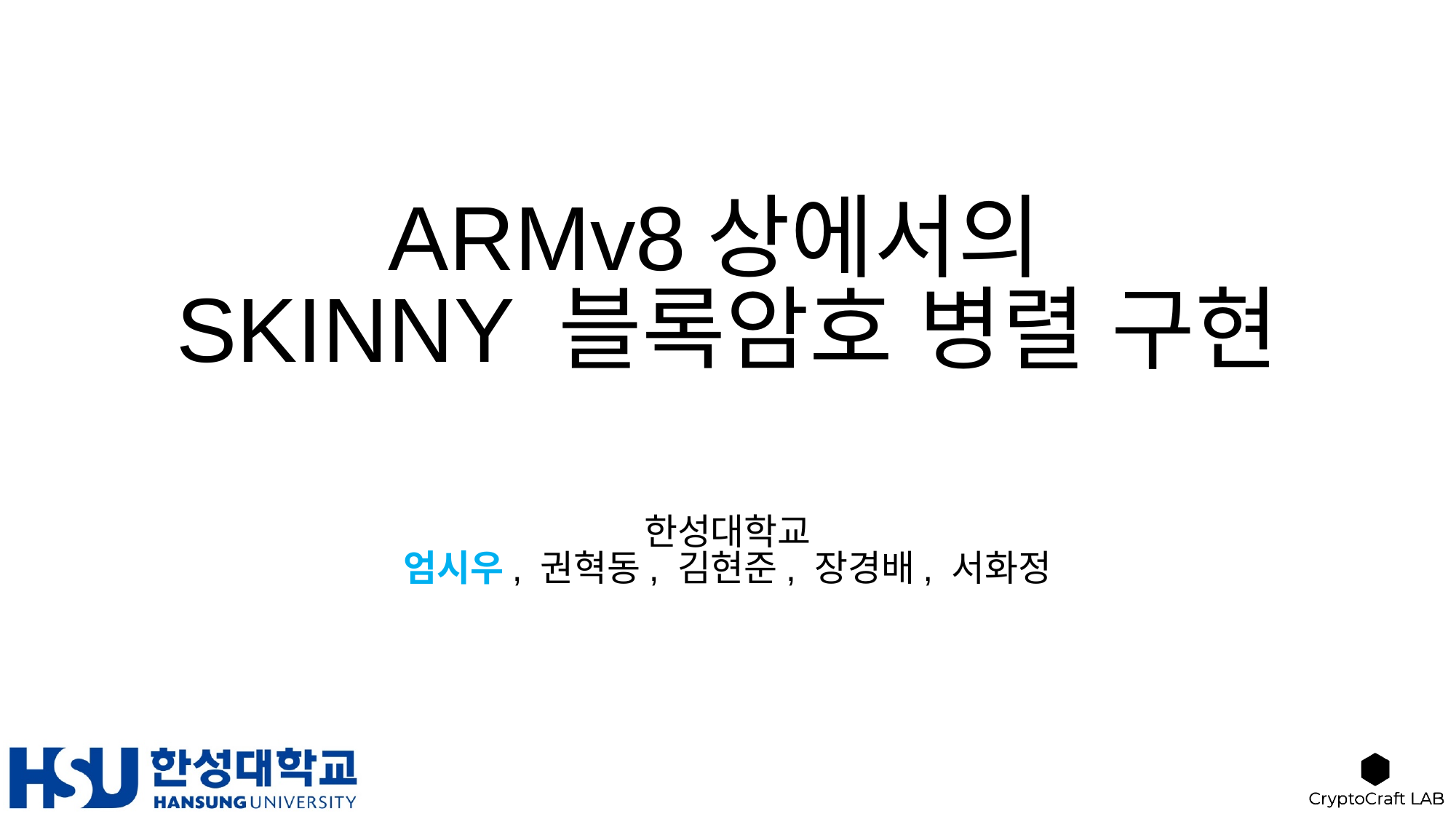

# ARMv8상에서의 SKINNY 블록암호 병렬 구현
한성대학교
엄시우, 권혁동, 김현준, 장경배, 서화정